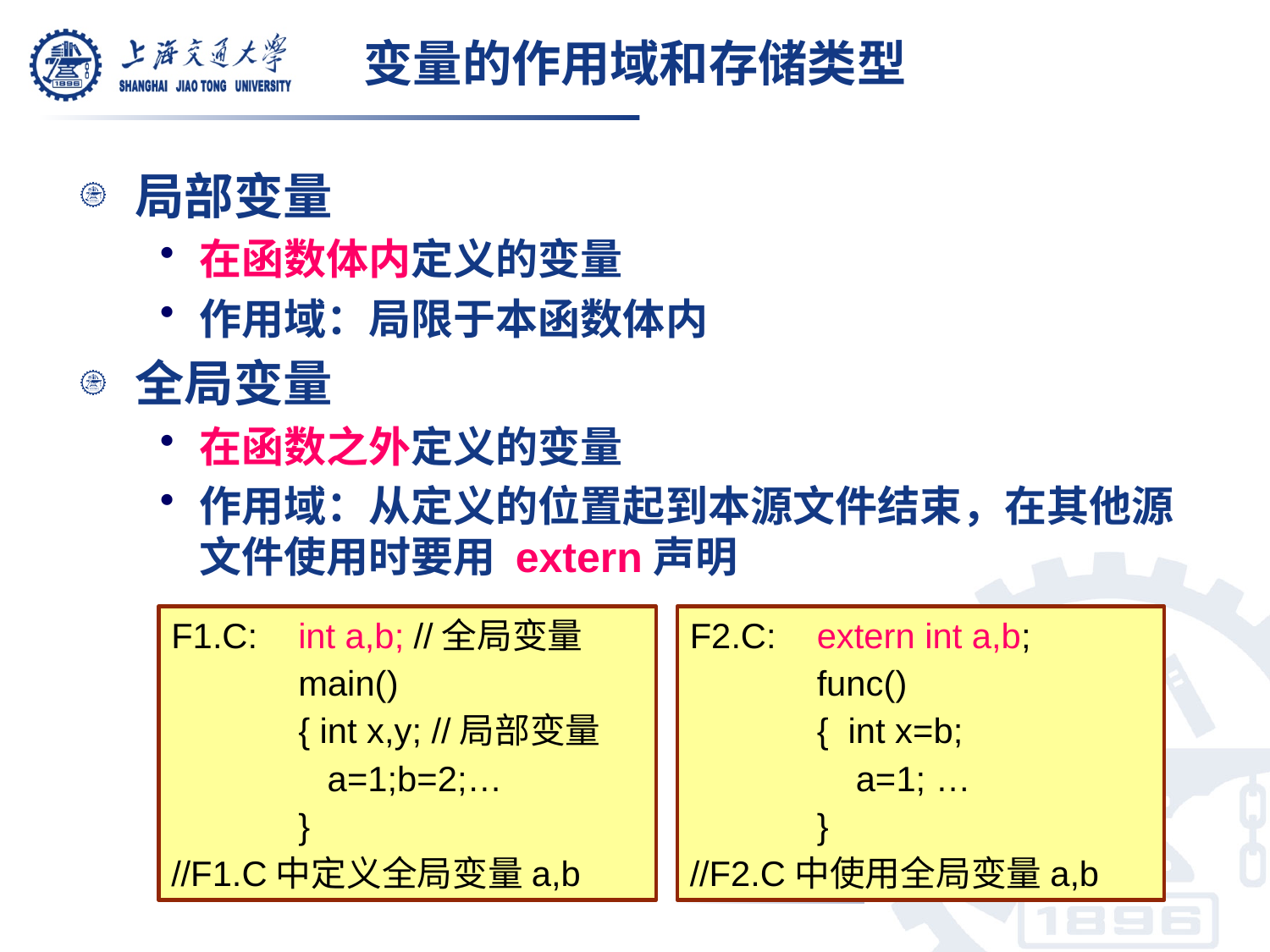

# 变量的作用域和存储类型
局部变量
在函数体内定义的变量
作用域：局限于本函数体内
全局变量
在函数之外定义的变量
作用域：从定义的位置起到本源文件结束，在其他源文件使用时要用 extern声明
F1.C:	int a,b; //全局变量
	main()
	{ int x,y; //局部变量
	   a=1;b=2;…
	}
//F1.C中定义全局变量a,b
F2.C:	extern int a,b;
	func()
	{  int x=b;
	    a=1; …
	}
//F2.C中使用全局变量a,b